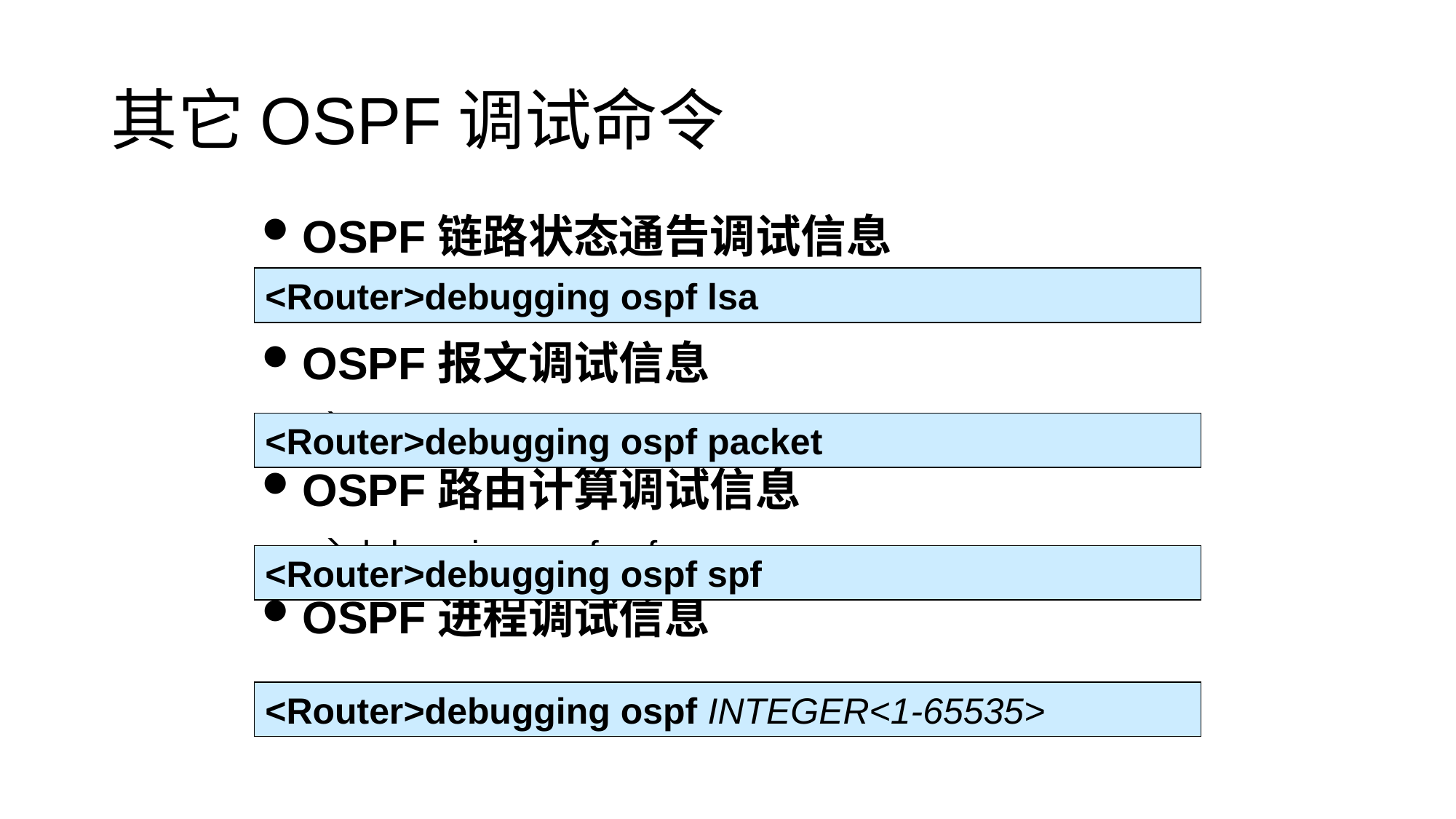

# 其它OSPF调试命令
OSPF链路状态通告调试信息
debugging ospf lsa
OSPF报文调试信息
debugging ospf packet
OSPF路由计算调试信息
debugging ospf spf
OSPF进程调试信息
<Router>debugging ospf lsa
<Router>debugging ospf packet
<Router>debugging ospf spf
<Router>debugging ospf INTEGER<1-65535>